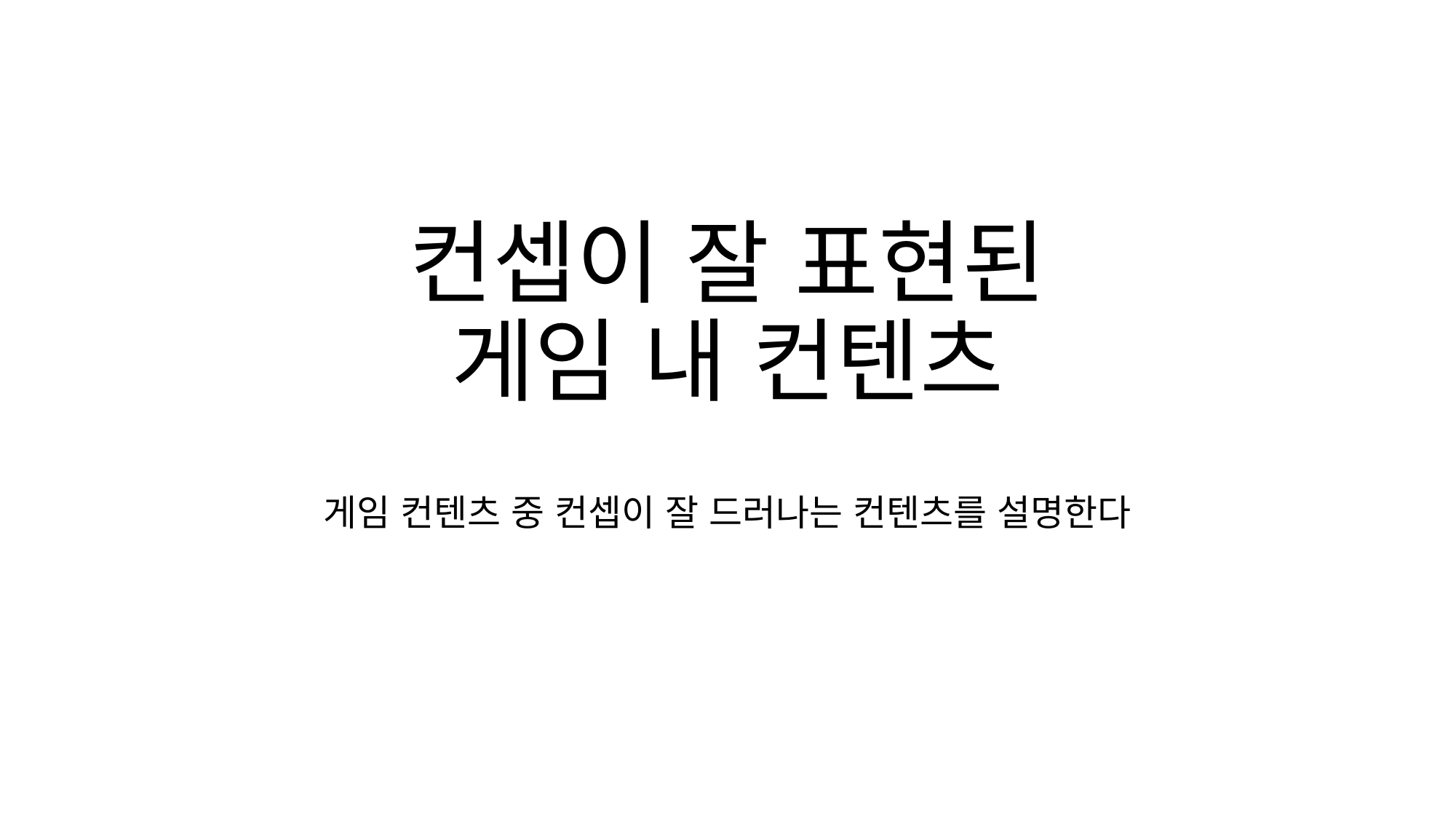

# 컨셉이 잘 표현된 게임 내 컨텐츠

게임 컨텐츠 중 컨셉이 잘 드러나는 컨텐츠를 설명한다